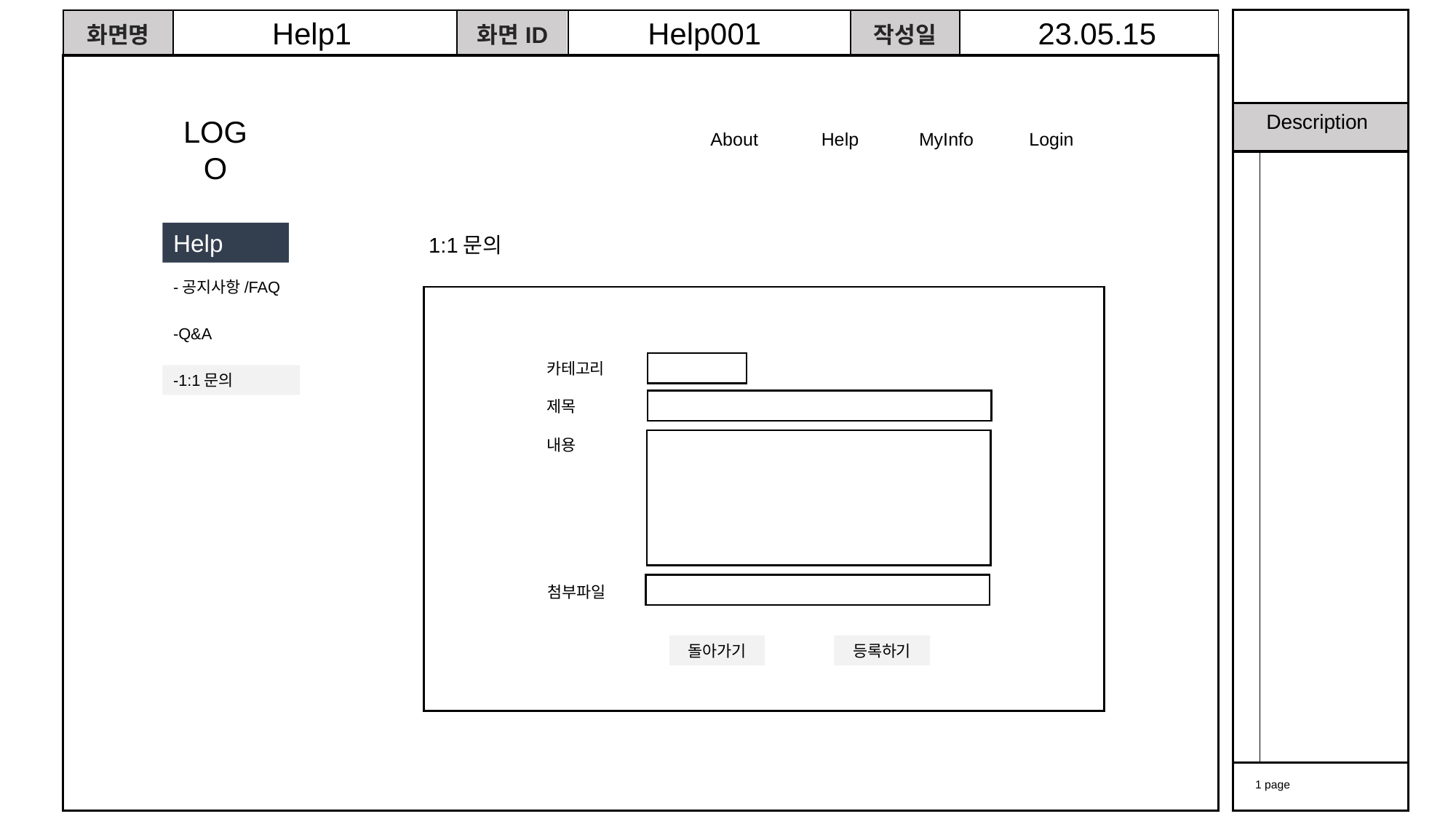

Help1
Help001
23.05.15
LOGO
Login
Help
MyInfo
About
Help
1:1문의
-공지사항/FAQ

-Q&A
카테고리

-1:1문의

제목
내용

첨부파일
돌아가기
등록하기